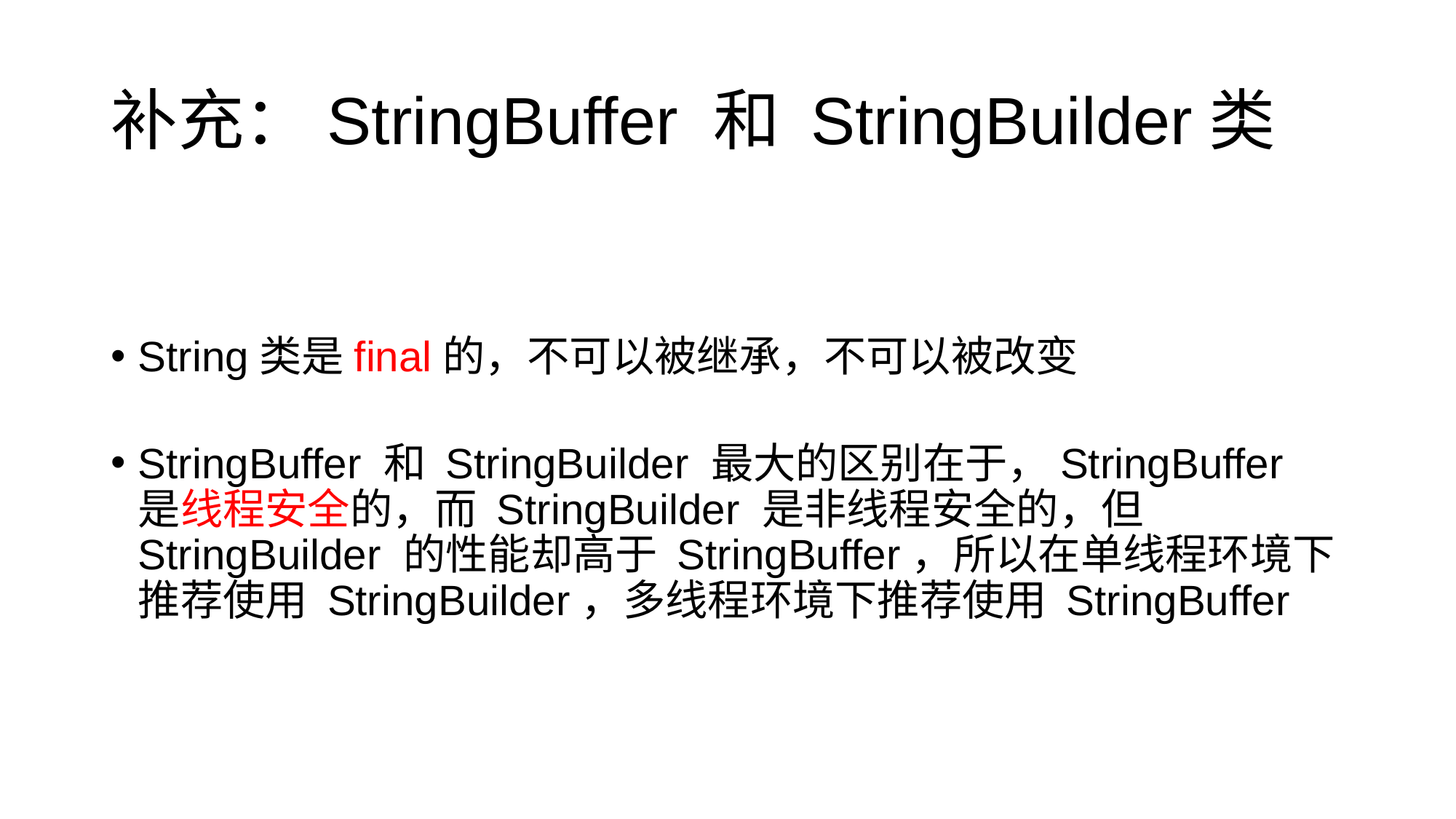

# 补充：StringBuffer 和 StringBuilder类

String类是final的，不可以被继承，不可以被改变
StringBuffer 和 StringBuilder 最大的区别在于，StringBuffer 是线程安全的，而 StringBuilder 是非线程安全的，但 StringBuilder 的性能却高于 StringBuffer，所以在单线程环境下推荐使用 StringBuilder，多线程环境下推荐使用 StringBuffer